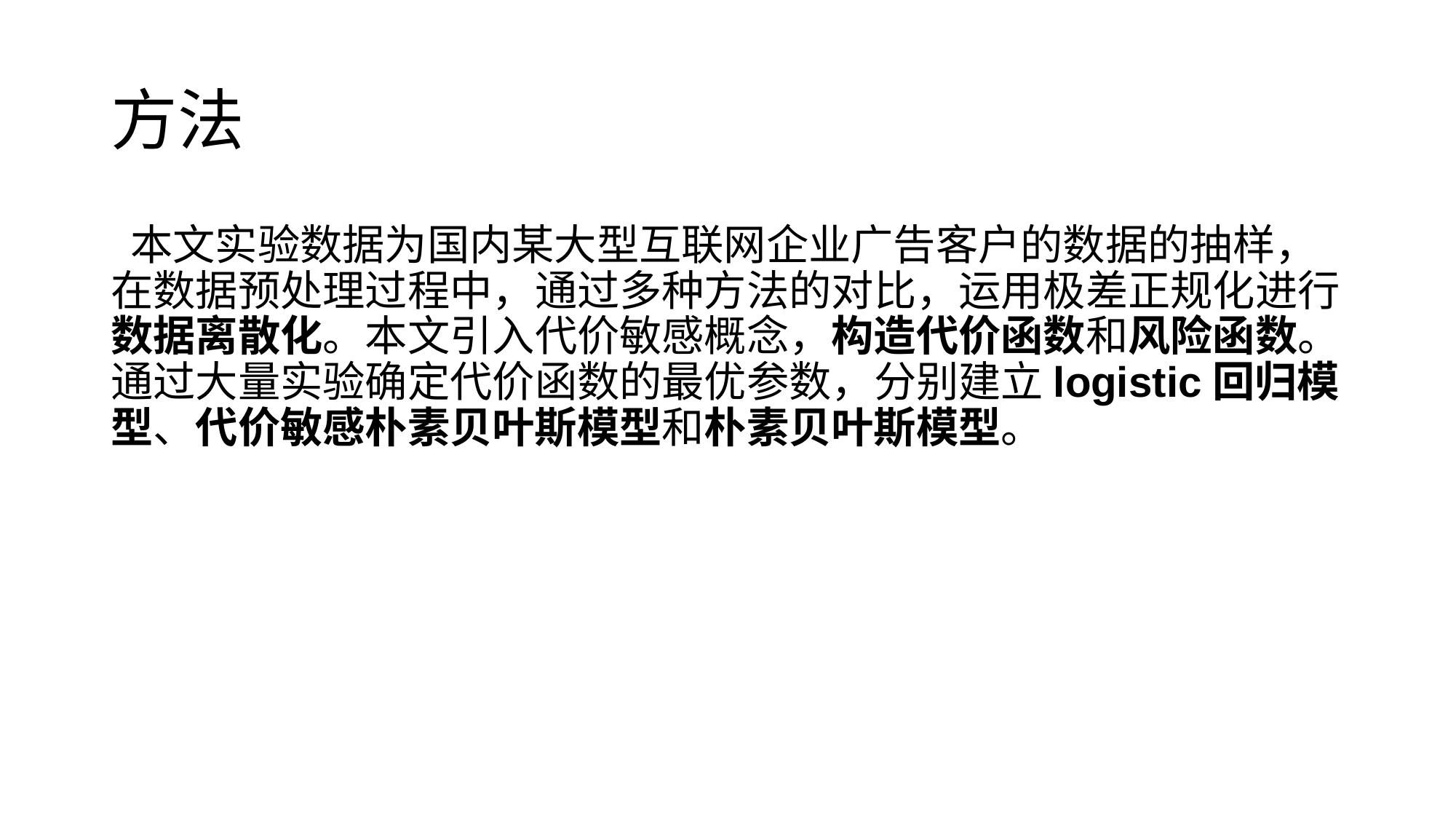

# 方法
 本文实验数据为国内某大型互联网企业广告客户的数据的抽样，在数据预处理过程中，通过多种方法的对比，运用极差正规化进行数据离散化。本文引入代价敏感概念，构造代价函数和风险函数。通过大量实验确定代价函数的最优参数，分别建立logistic回归模型、代价敏感朴素贝叶斯模型和朴素贝叶斯模型。